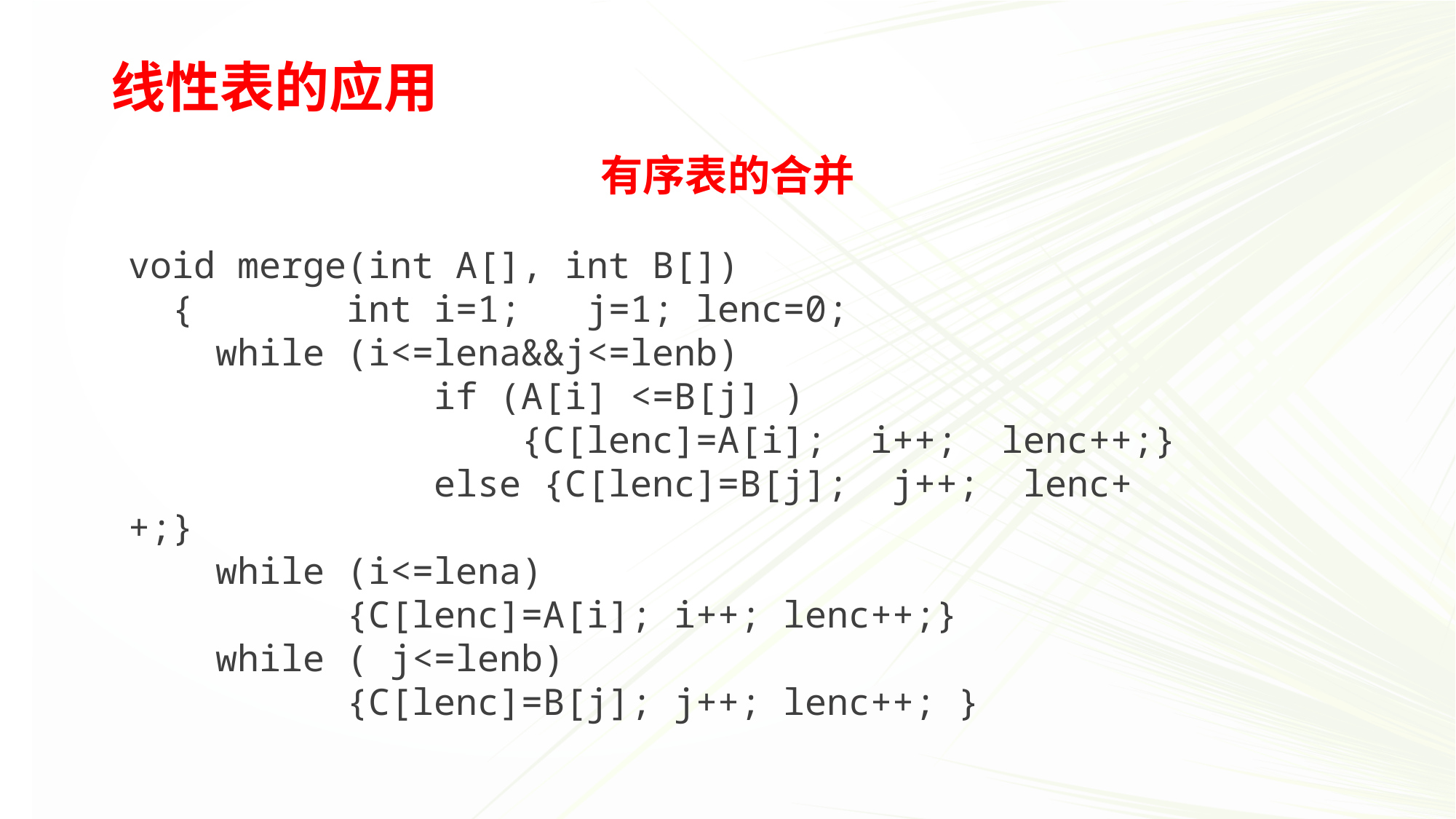

# 线性表的应用
有序表的合并

void merge(int A[], int B[])
  {       int i=1;   j=1; lenc=0;
    while (i<=lena&&j<=lenb)
              if (A[i] <=B[j] )
                  {C[lenc]=A[i];  i++;  lenc++;}
              else {C[lenc]=B[j];  j++;  lenc++;}
    while (i<=lena)
          {C[lenc]=A[i]; i++; lenc++;}
    while ( j<=lenb)
          {C[lenc]=B[j]; j++; lenc++; }